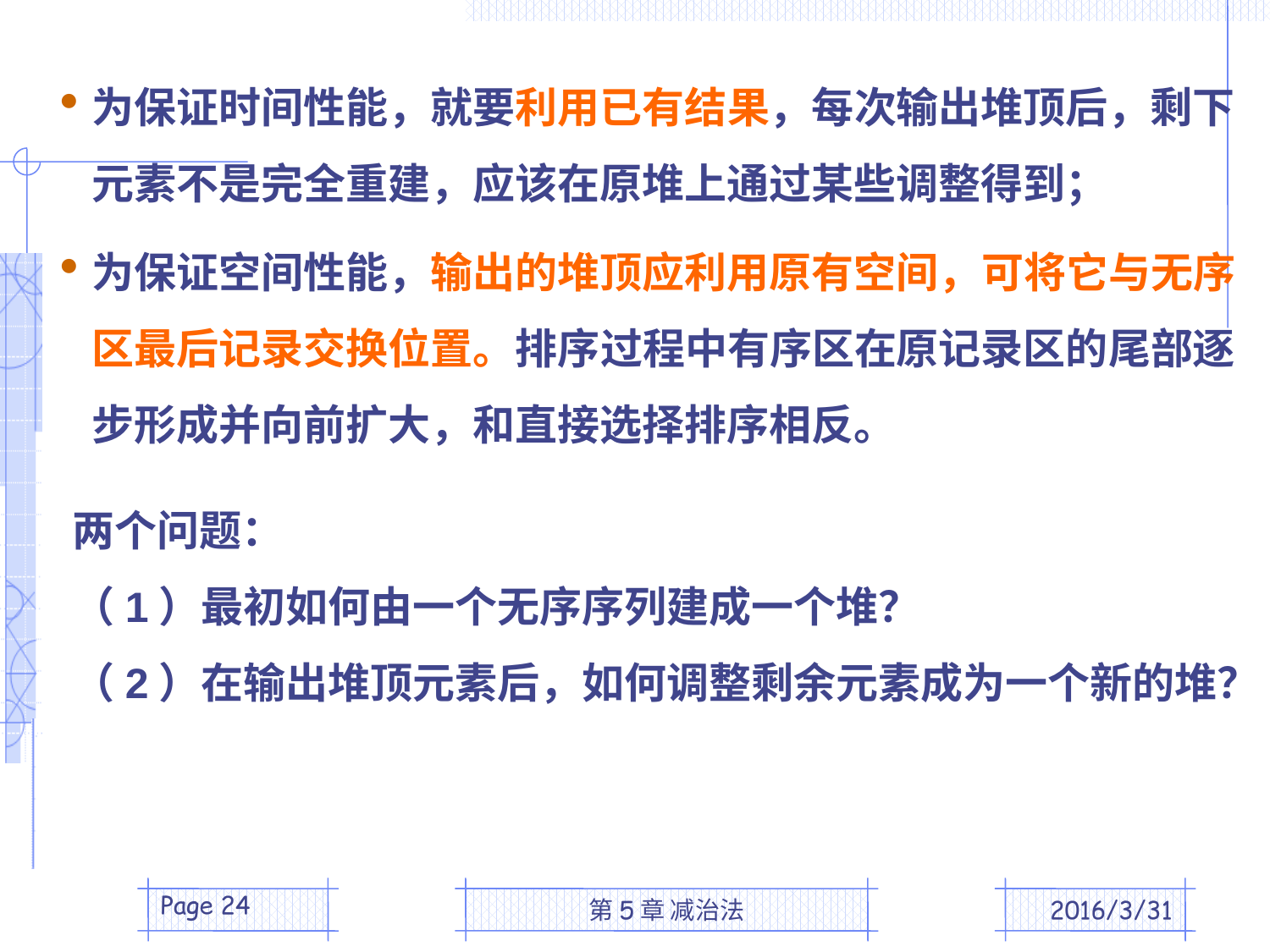

为保证时间性能，就要利用已有结果，每次输出堆顶后，剩下元素不是完全重建，应该在原堆上通过某些调整得到；
为保证空间性能，输出的堆顶应利用原有空间，可将它与无序区最后记录交换位置。排序过程中有序区在原记录区的尾部逐步形成并向前扩大，和直接选择排序相反。
两个问题：
（1）最初如何由一个无序序列建成一个堆？
（2）在输出堆顶元素后，如何调整剩余元素成为一个新的堆？
Page 24
第5章 减治法
2016/3/31